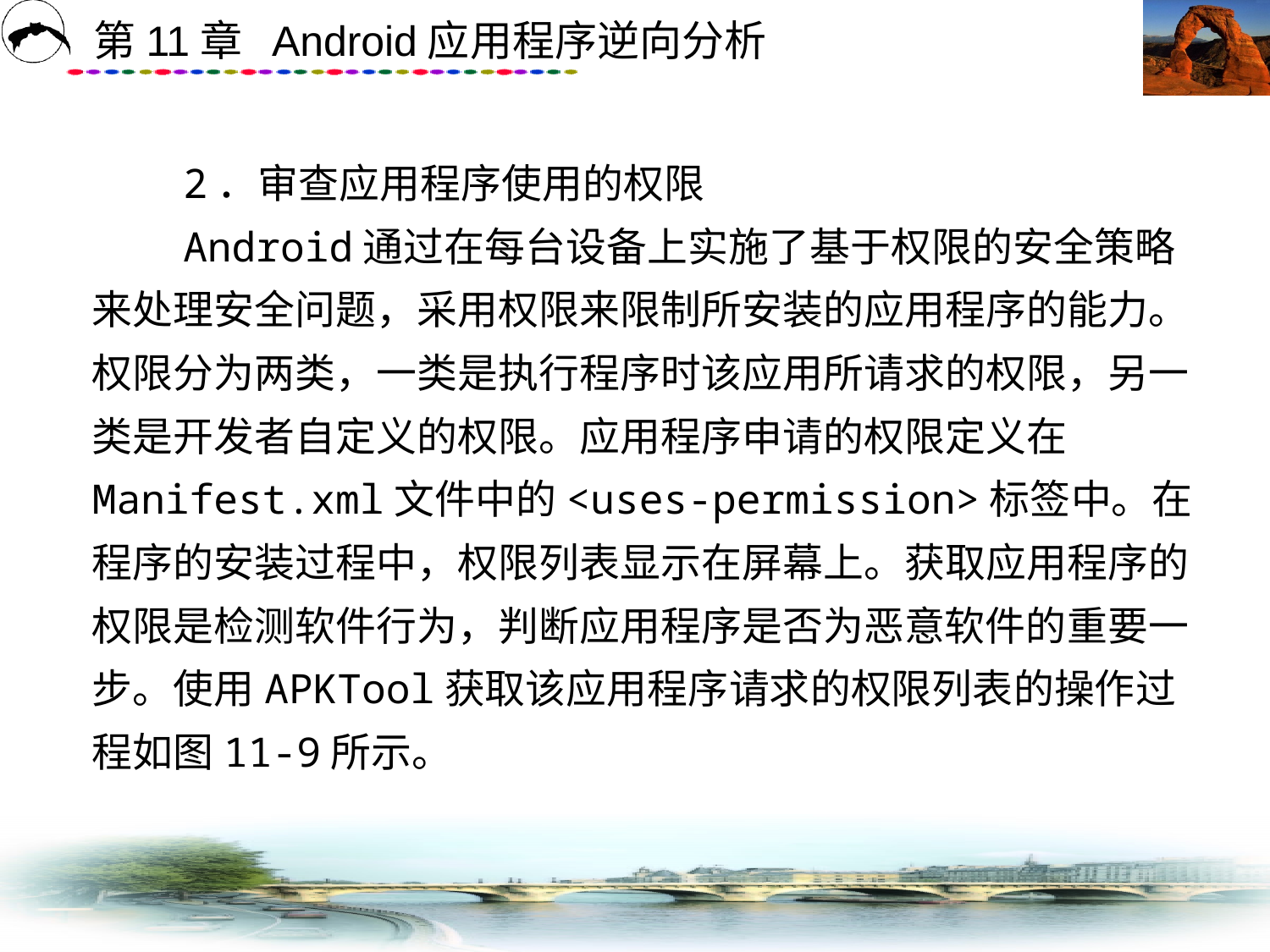

# 2．审查应用程序使用的权限 　　Android通过在每台设备上实施了基于权限的安全策略来处理安全问题，采用权限来限制所安装的应用程序的能力。权限分为两类，一类是执行程序时该应用所请求的权限，另一类是开发者自定义的权限。应用程序申请的权限定义在Manifest.xml文件中的<uses-permission>标签中。在程序的安装过程中，权限列表显示在屏幕上。获取应用程序的权限是检测软件行为，判断应用程序是否为恶意软件的重要一步。使用APKTool获取该应用程序请求的权限列表的操作过程如图11-9所示。